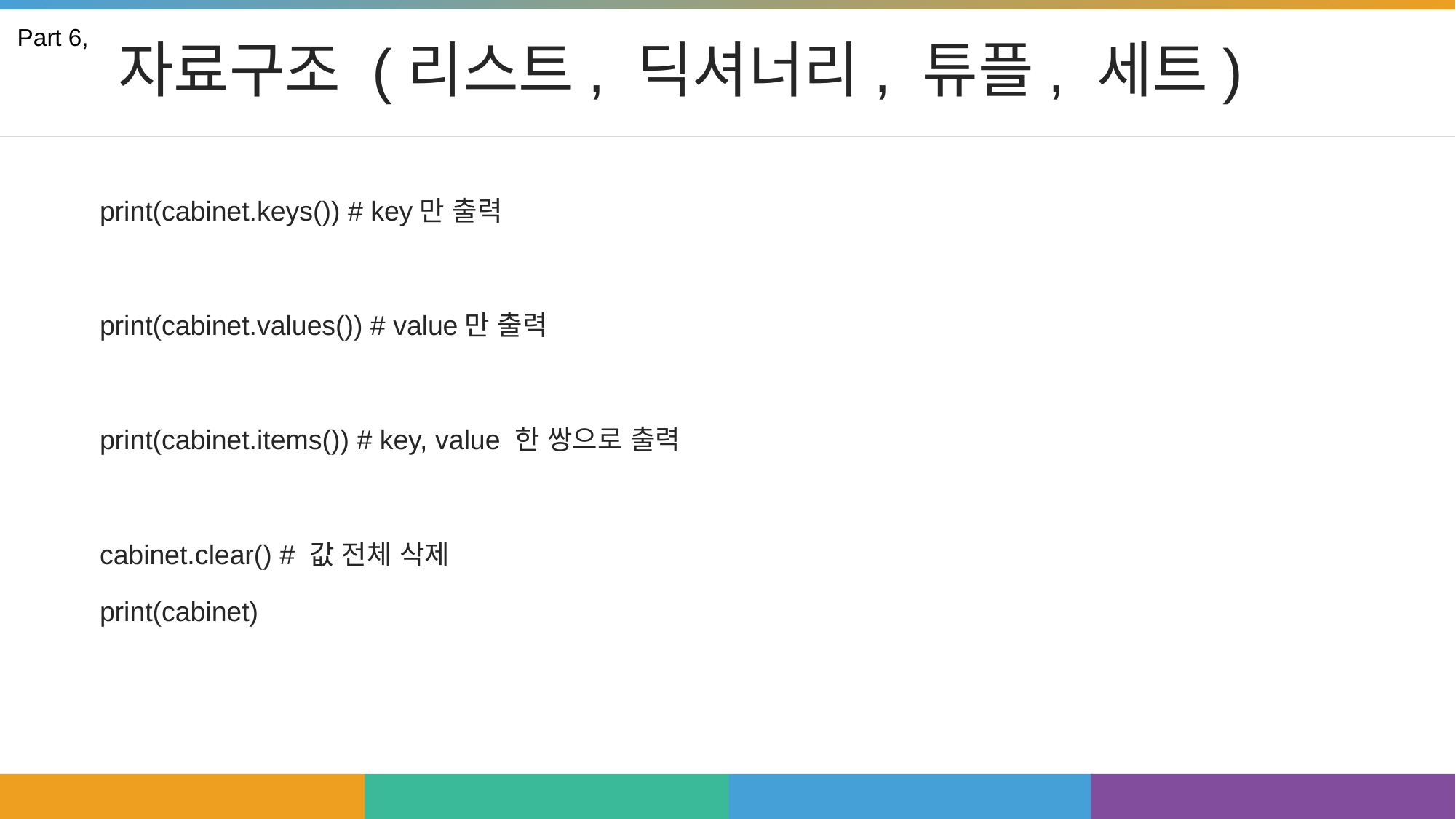

# 자료구조 (리스트, 딕셔너리, 튜플, 세트)
Part 6,
print(cabinet.keys()) # key만 출력

print(cabinet.values()) # value만 출력

print(cabinet.items()) # key, value 한 쌍으로 출력

cabinet.clear() # 값 전체 삭제
print(cabinet)